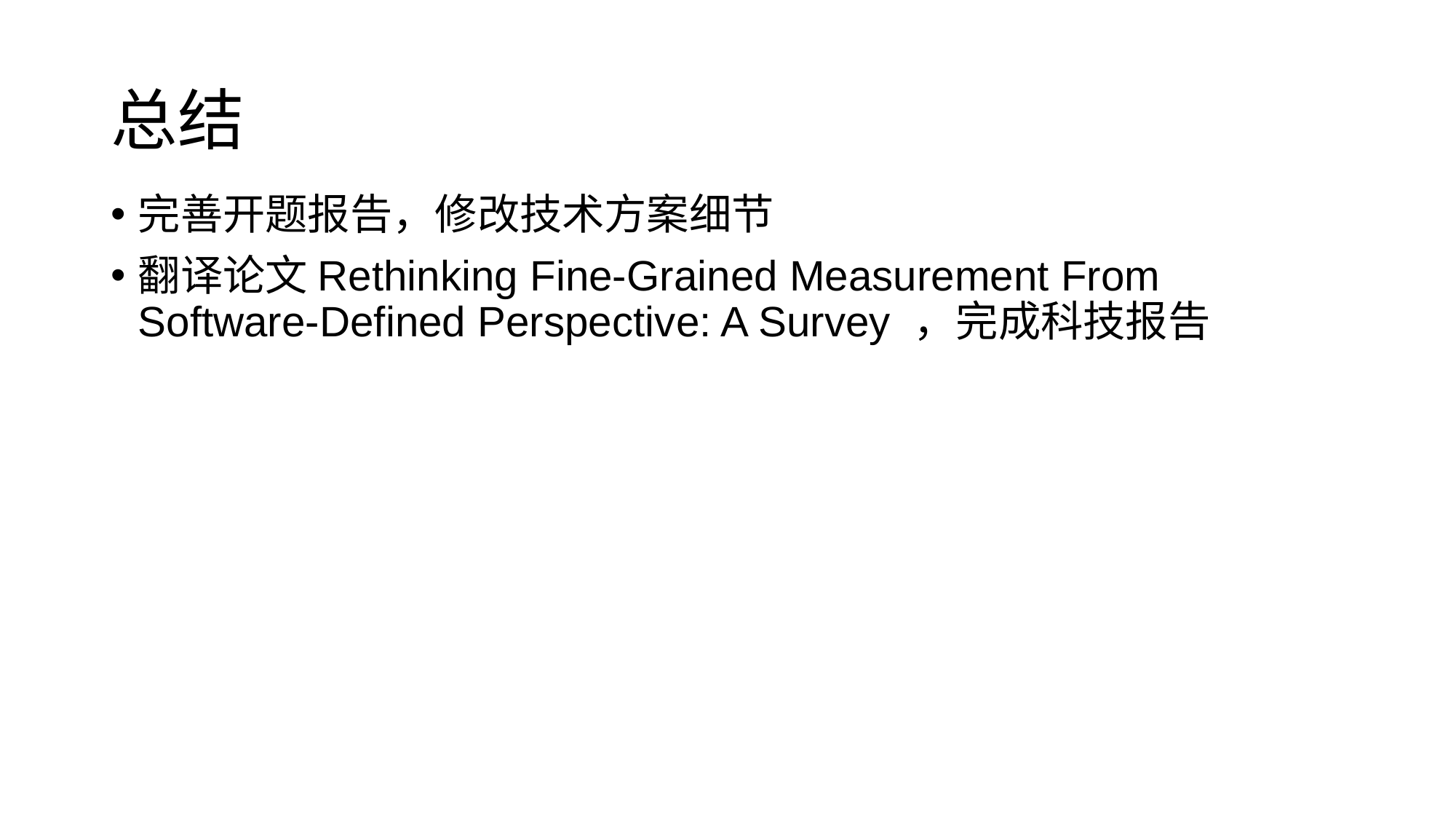

# 总结
完善开题报告，修改技术方案细节
翻译论文Rethinking Fine-Grained Measurement From Software-Defined Perspective: A Survey ，完成科技报告